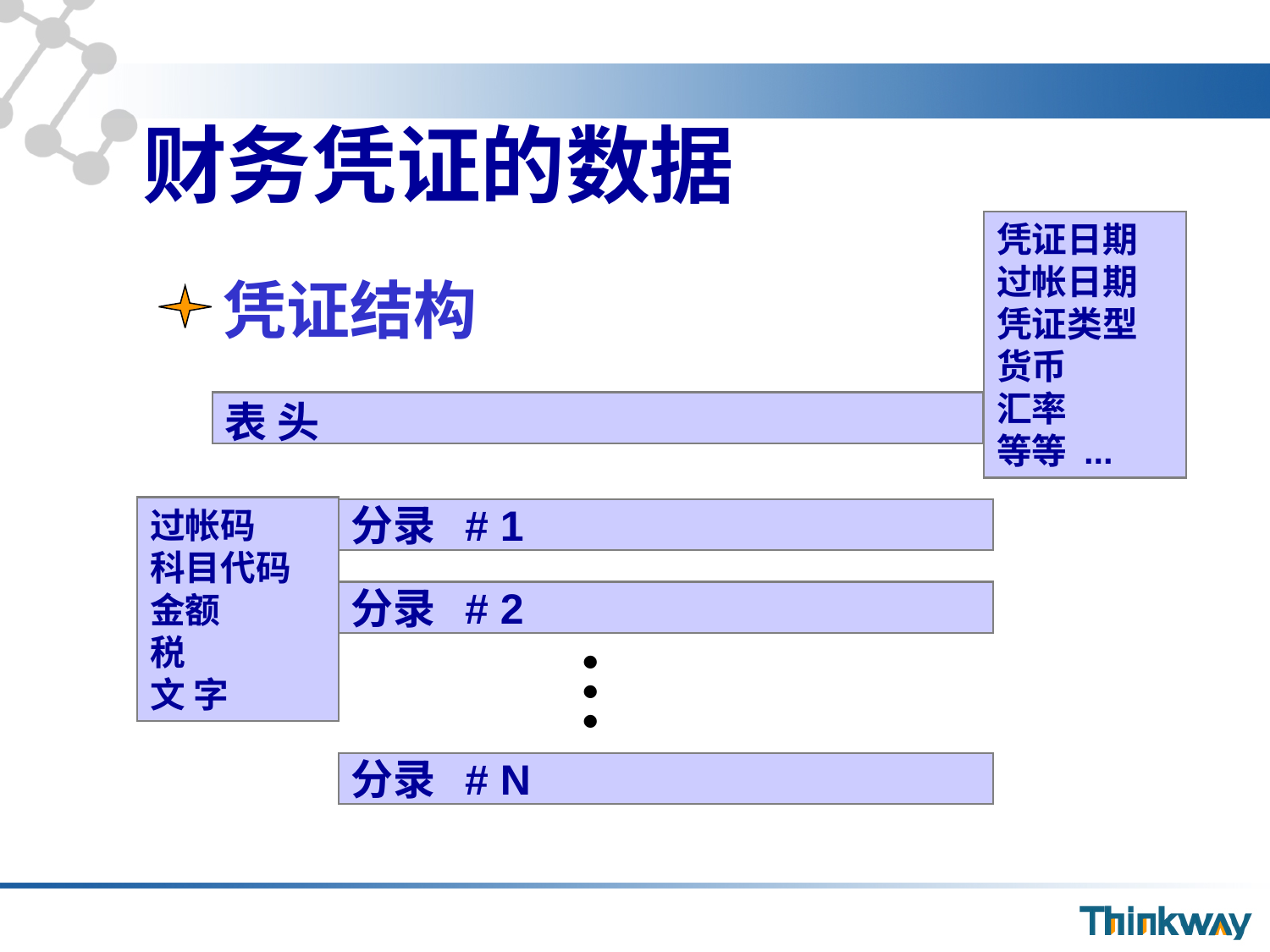

# 财务凭证的数据
凭证日期
过帐日期
凭证类型
货币
汇率
等等 ...
        凭证结构

表 头
过帐码
科目代码
金额
税
文 字
分录  # 1
分录  # 2

分录  # N